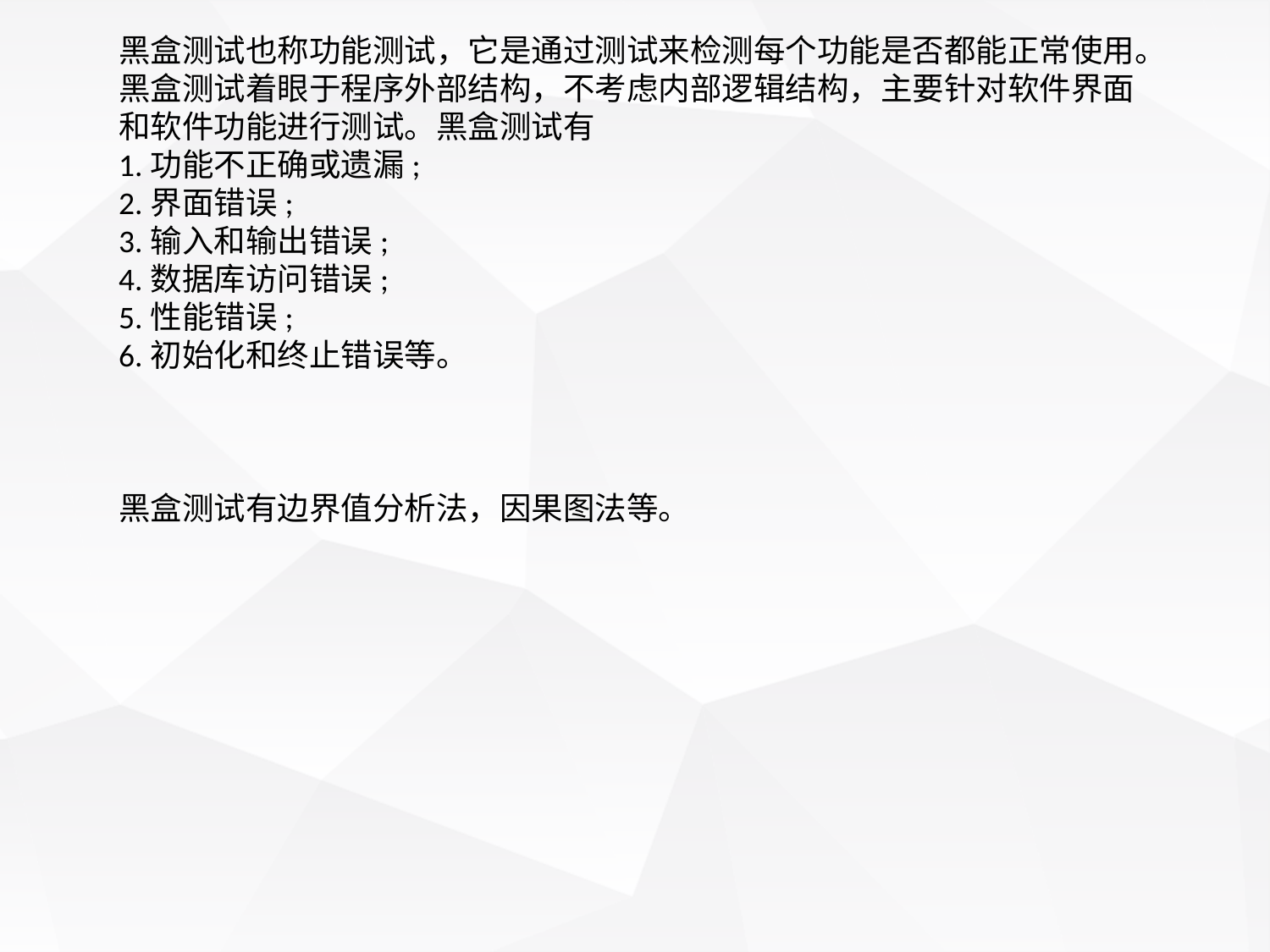

黑盒测试也称功能测试，它是通过测试来检测每个功能是否都能正常使用。黑盒测试着眼于程序外部结构，不考虑内部逻辑结构，主要针对软件界面和软件功能进行测试。黑盒测试有
1.功能不正确或遗漏;
2.界面错误;
3.输入和输出错误;
4.数据库访问错误;
5.性能错误;
6.初始化和终止错误等。
黑盒测试有边界值分析法，因果图法等。